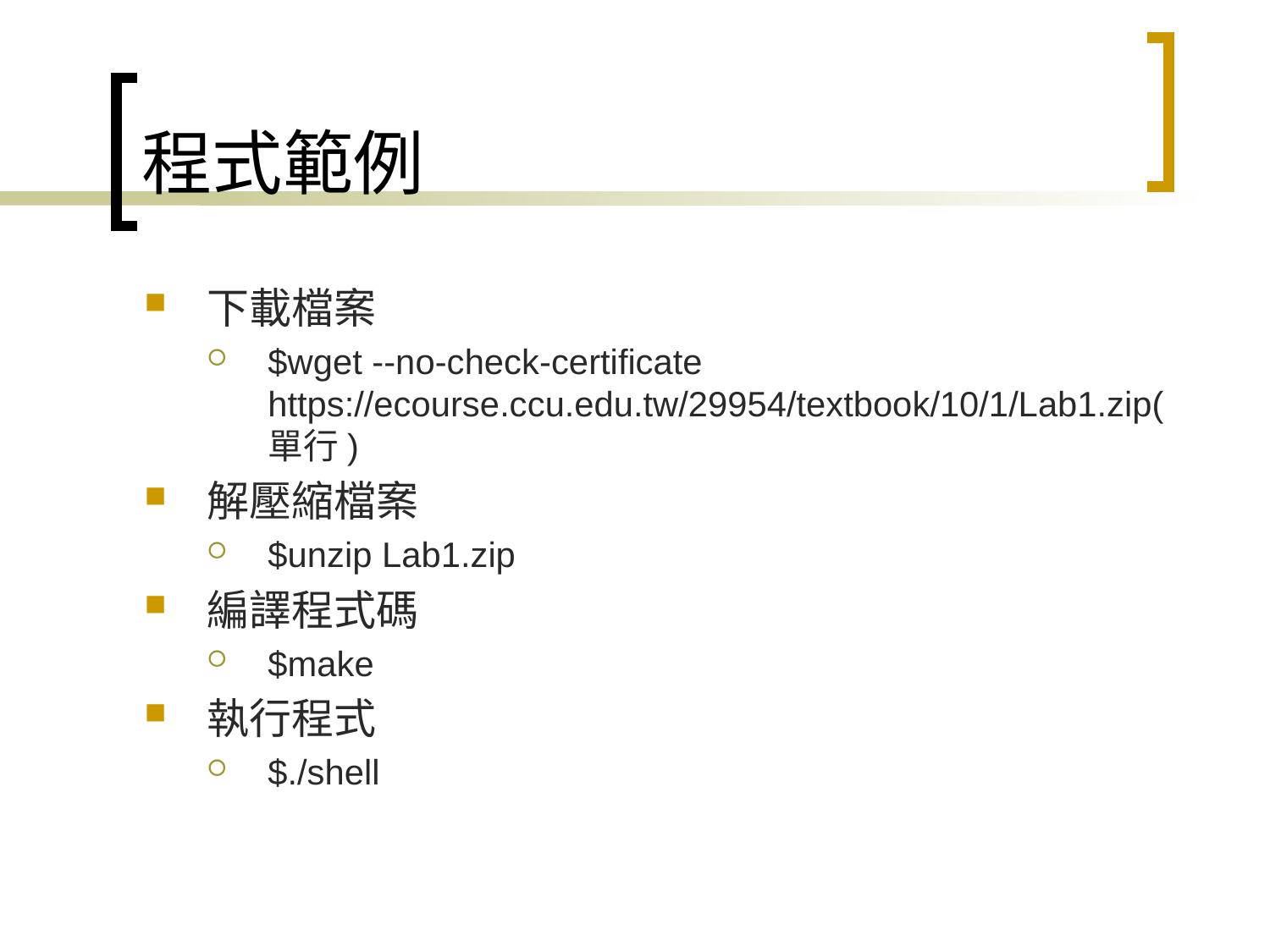

# 程式範例
下載檔案
$wget --no-check-certificate https://ecourse.ccu.edu.tw/29954/textbook/10/1/Lab1.zip(單行)
解壓縮檔案
$unzip Lab1.zip
編譯程式碼
$make
執行程式
$./shell